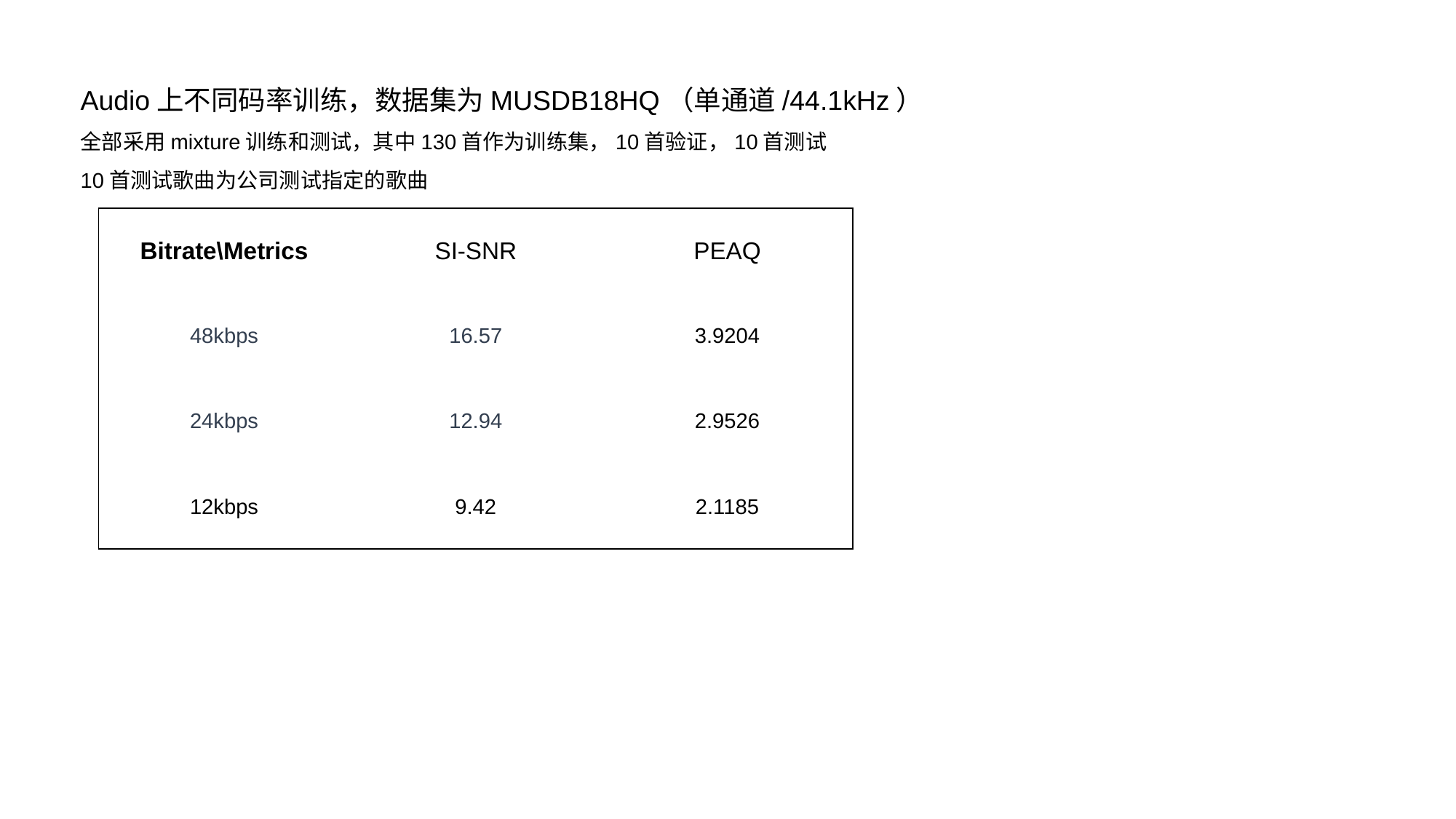

Audio上不同码率训练，数据集为MUSDB18HQ（单通道/44.1kHz）
全部采用mixture训练和测试，其中130首作为训练集，10首验证，10首测试
10首测试歌曲为公司测试指定的歌曲
| Bitrate\Metrics | SI-SNR | PEAQ |
| --- | --- | --- |
| 48kbps | 16.57 | 3.9204 |
| 24kbps | 12.94 | 2.9526 |
| 12kbps | 9.42 | 2.1185 |